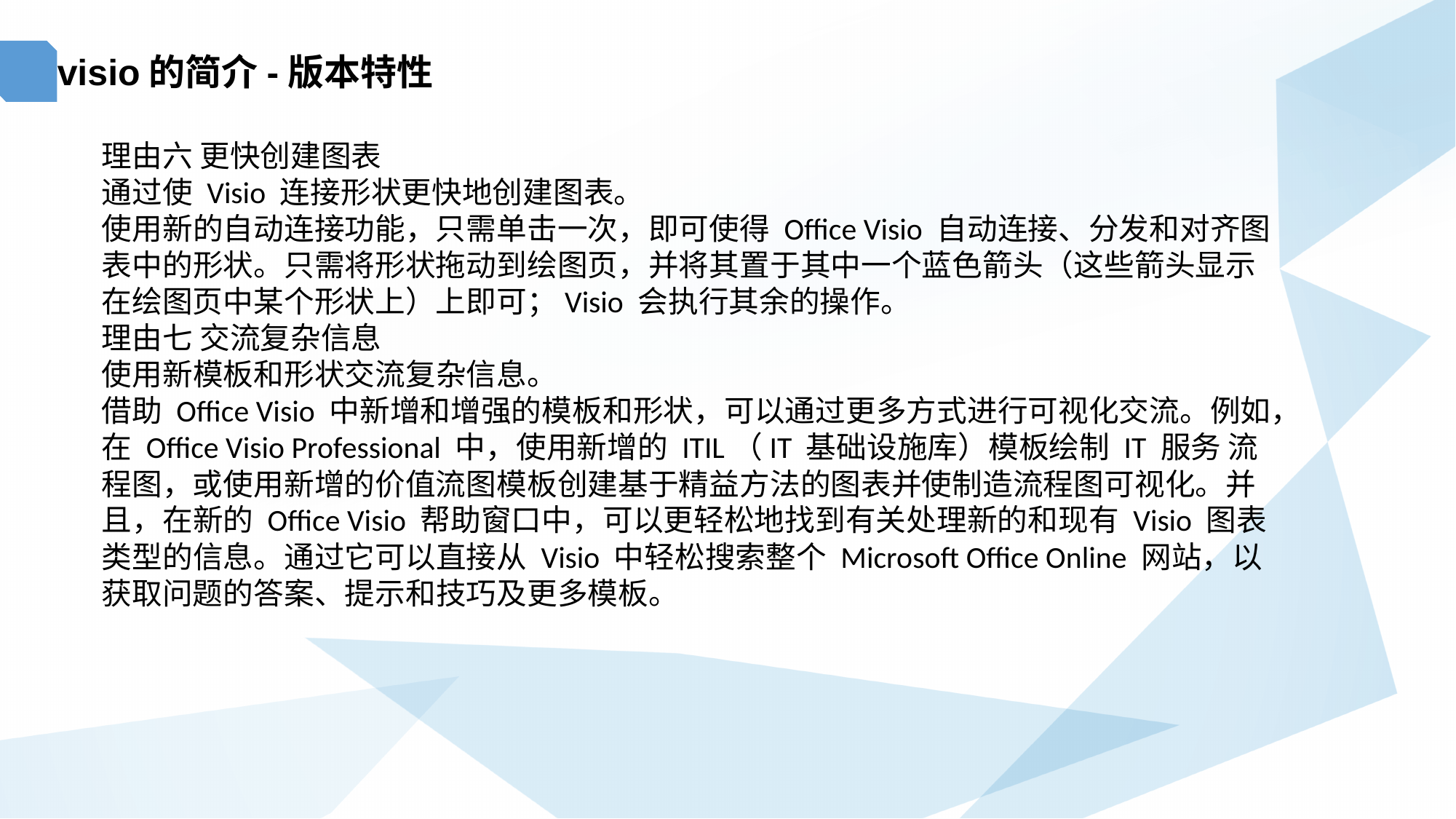

visio的简介-版本特性
理由六 更快创建图表
通过使 Visio 连接形状更快地创建图表。
使用新的自动连接功能，只需单击一次，即可使得 Office Visio 自动连接、分发和对齐图表中的形状。只需将形状拖动到绘图页，并将其置于其中一个蓝色箭头（这些箭头显示在绘图页中某个形状上）上即可；Visio 会执行其余的操作。
理由七 交流复杂信息
使用新模板和形状交流复杂信息。
借助 Office Visio 中新增和增强的模板和形状，可以通过更多方式进行可视化交流。例如，在 Office Visio Professional 中，使用新增的 ITIL（IT 基础设施库）模板绘制 IT 服务 流程图，或使用新增的价值流图模板创建基于精益方法的图表并使制造流程图可视化。并且，在新的 Office Visio 帮助窗口中，可以更轻松地找到有关处理新的和现有 Visio 图表类型的信息。通过它可以直接从 Visio 中轻松搜索整个 Microsoft Office Online 网站，以获取问题的答案、提示和技巧及更多模板。